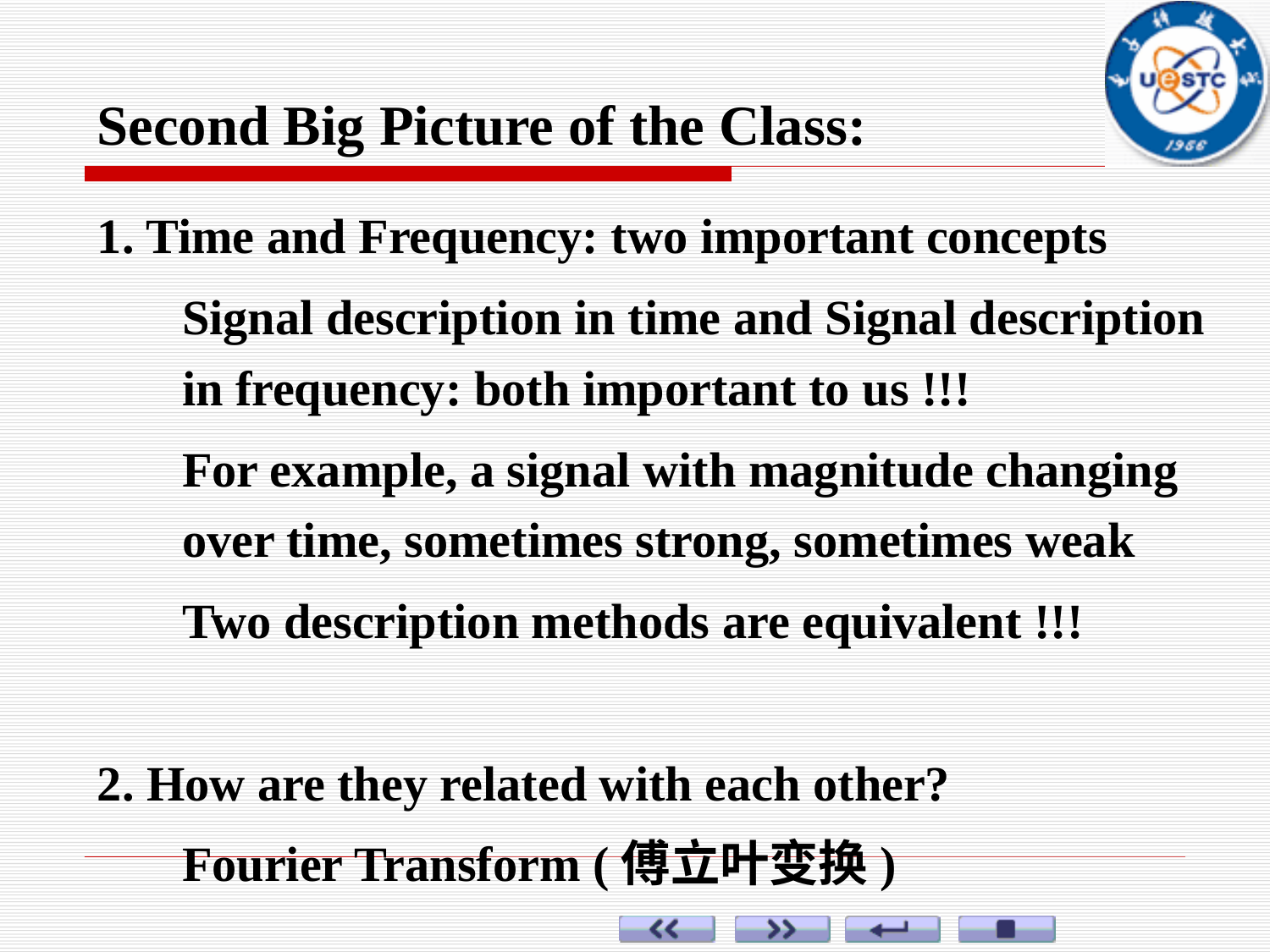

Second Big Picture of the Class:

1. Time and Frequency: two important concepts
	Signal description in time and Signal description in frequency: both important to us !!!
	For example, a signal with magnitude changing over time, sometimes strong, sometimes weak
	Two description methods are equivalent !!!

2. How are they related with each other?
	Fourier Transform (傅立叶变换)